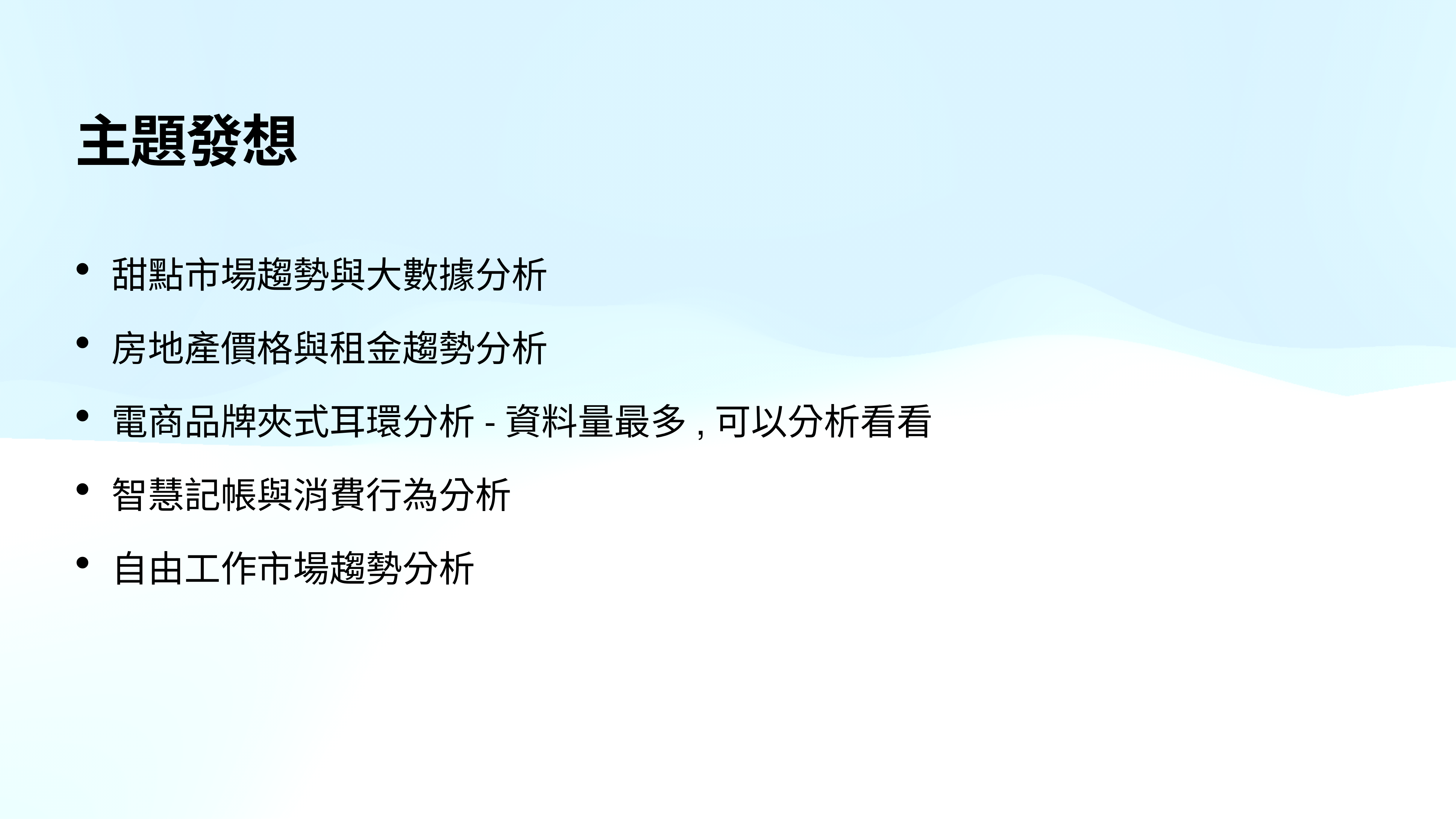

# 主題發想
甜點市場趨勢與大數據分析
房地產價格與租金趨勢分析
電商品牌夾式耳環分析-資料量最多,可以分析看看
智慧記帳與消費行為分析
自由工作市場趨勢分析